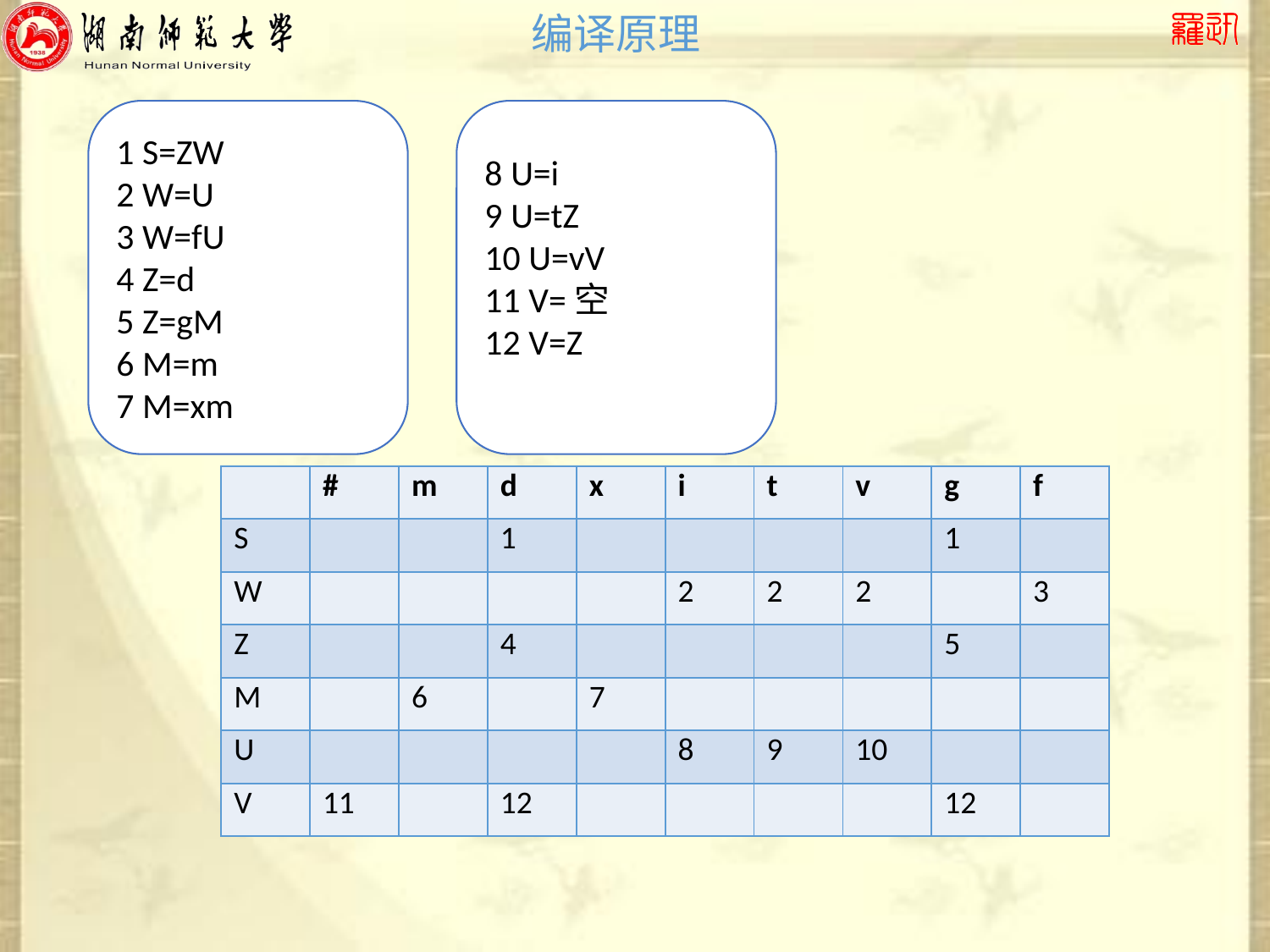

1 S=ZW
2 W=U
3 W=fU
4 Z=d
5 Z=gM
6 M=m
7 M=xm
8 U=i
9 U=tZ
10 U=vV
11 V=空
12 V=Z

|  | # | m | d | x | i | t | v | g | f |
| --- | --- | --- | --- | --- | --- | --- | --- | --- | --- |
| S |  |  | 1 |  |  |  |  | 1 |  |
| W |  |  |  |  | 2 | 2 | 2 |  | 3 |
| Z |  |  | 4 |  |  |  |  | 5 |  |
| M |  | 6 |  | 7 |  |  |  |  |  |
| U |  |  |  |  | 8 | 9 | 10 |  |  |
| V | 11 |  | 12 |  |  |  |  | 12 |  |